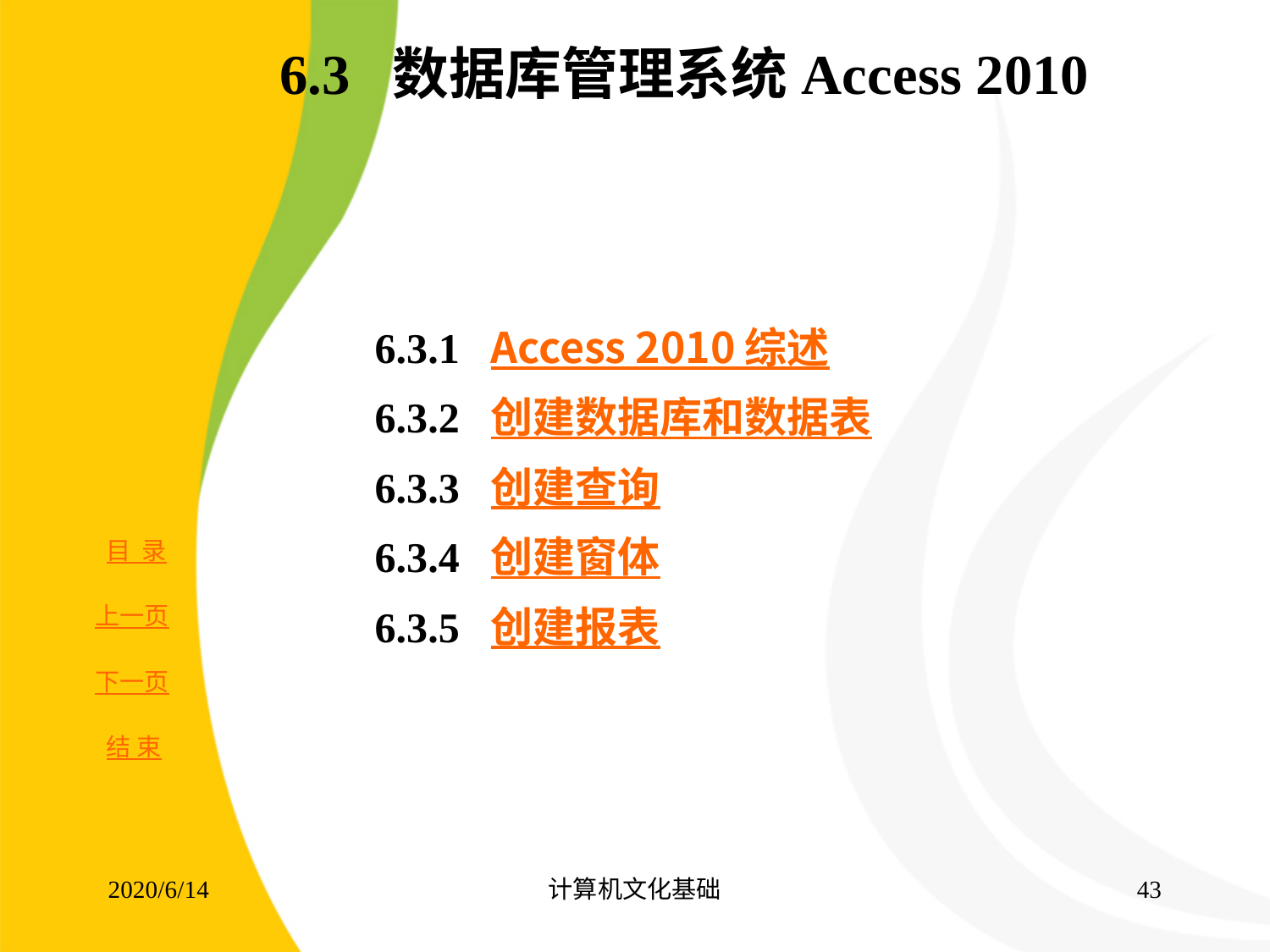

# 6.3  数据库管理系统Access 2010

            6.3.1  Access 2010 综述
            6.3.2  创建数据库和数据表
            6.3.3  创建查询
            6.3.4  创建窗体
            6.3.5  创建报表
2020/6/14
计算机文化基础
43